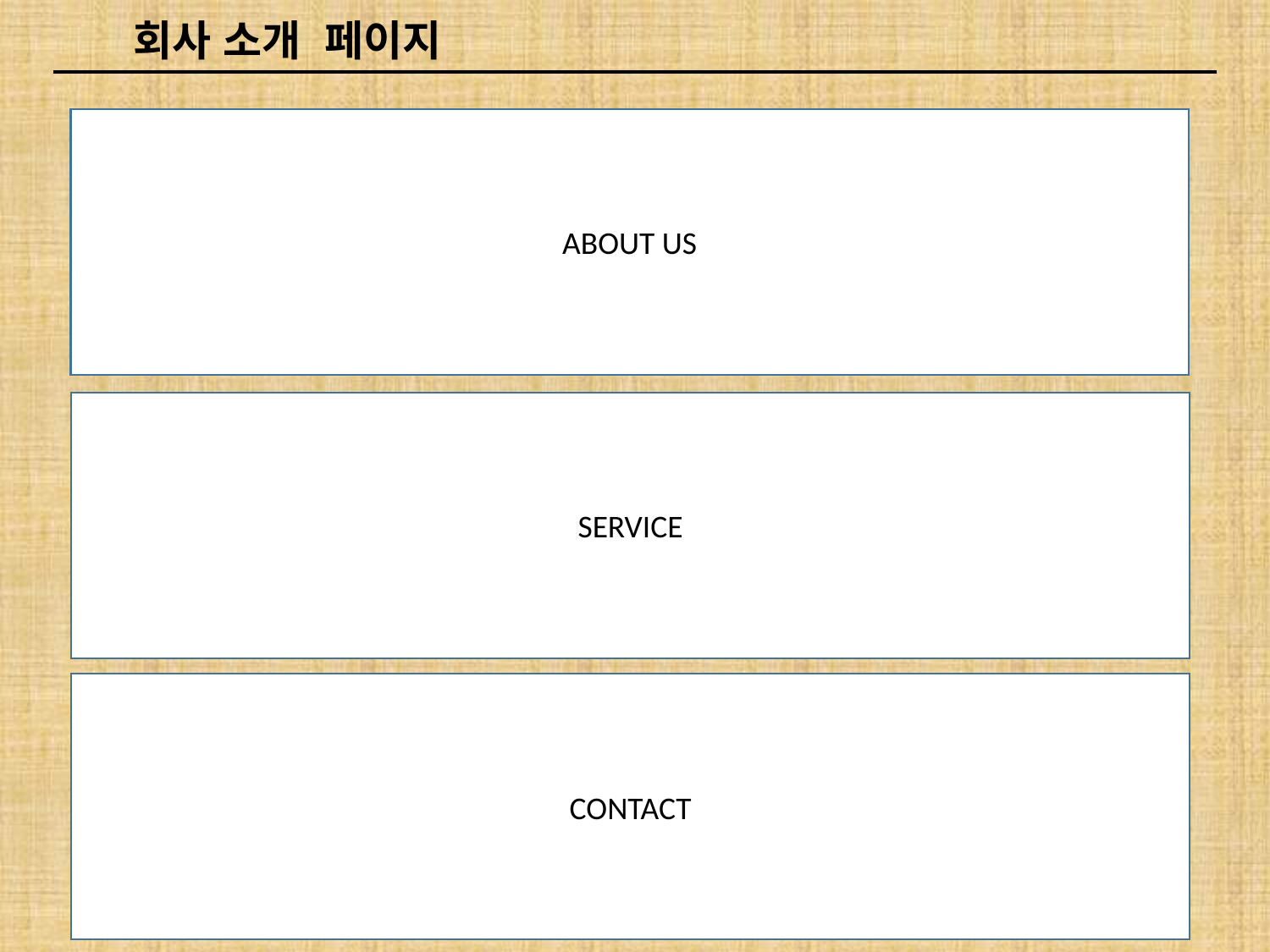

회사 소개  페이지
ABOUT US
SERVICE
CONTACT